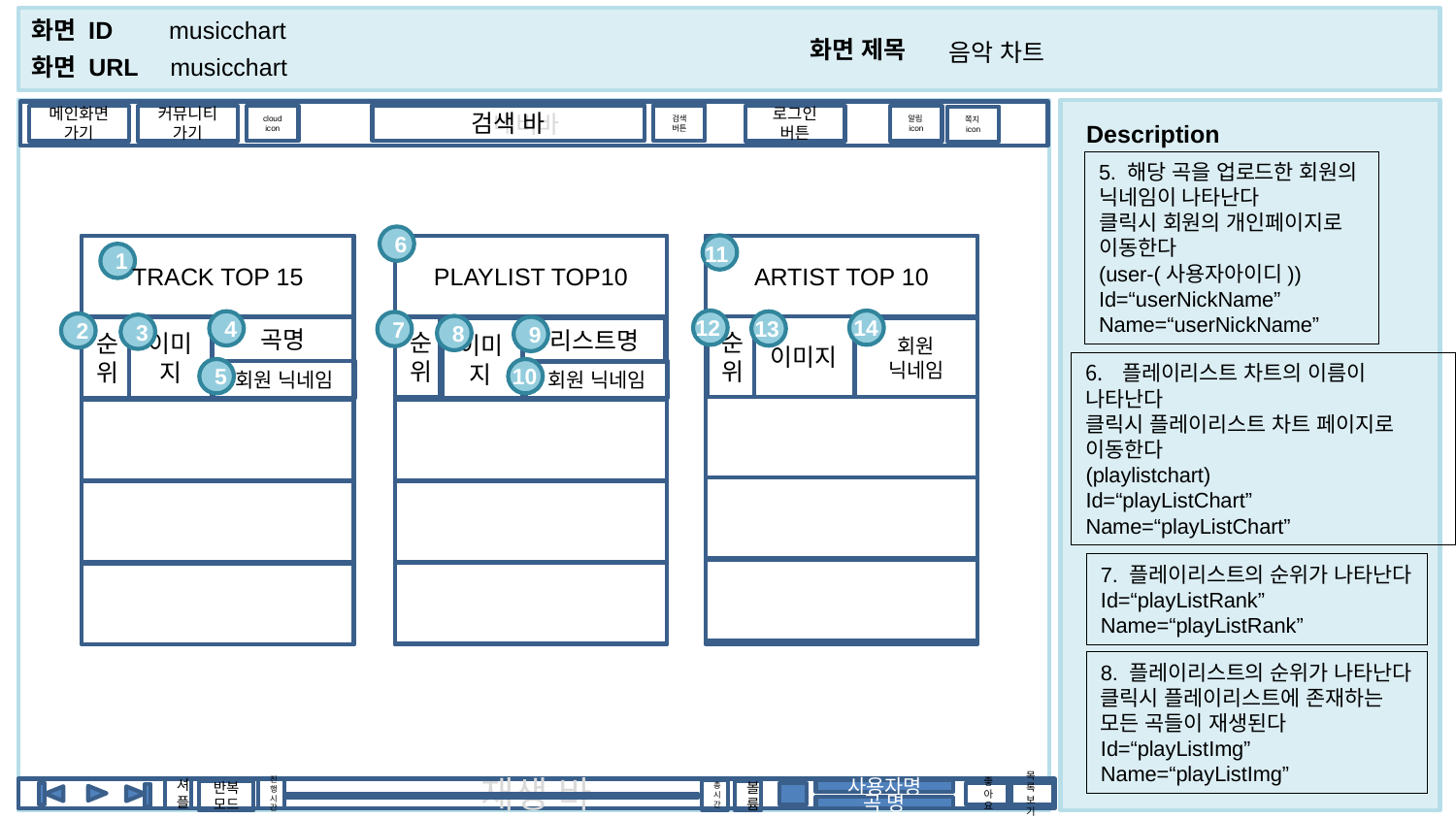

musicchart
음악 차트
musicchart
      네비바
검색 바
검색
버튼
cloud
icon
메인화면
가기
커뮤니티가기
로그인
버튼
알림icon
쪽지icon
5. 해당 곡을 업로드한 회원의
닉네임이 나타난다
클릭시 회원의 개인페이지로
이동한다
(user-(사용자아이디))
Id=“userNickName”
Name=“userNickName”
6
11

TRACK TOP 15
PLAYLIST TOP10
ARTIST TOP 10

1
12
14
13

4

7
2
3
8
이미지
순위

순위
9
순위
이미지
곡명

회원 닉네임
리스트명
이미지
플레이리스트 차트의 이름이
나타난다
클릭시 플레이리스트 차트 페이지로
이동한다
(playlistchart)
Id=“playListChart”
Name=“playListChart”
10
5

회원 닉네임
회원 닉네임

7. 플레이리스트의 순위가 나타난다
Id=“playListRank”
Name=“playListRank”

8. 플레이리스트의 순위가 나타난다
클릭시 플레이리스트에 존재하는
모든 곡들이 재생된다
Id=“playListImg”
Name=“playListImg”
셔플
진행시간
재생 바
총시간
사용자명
볼륨
반복 모드

좋아요
목록
보기

곡 명